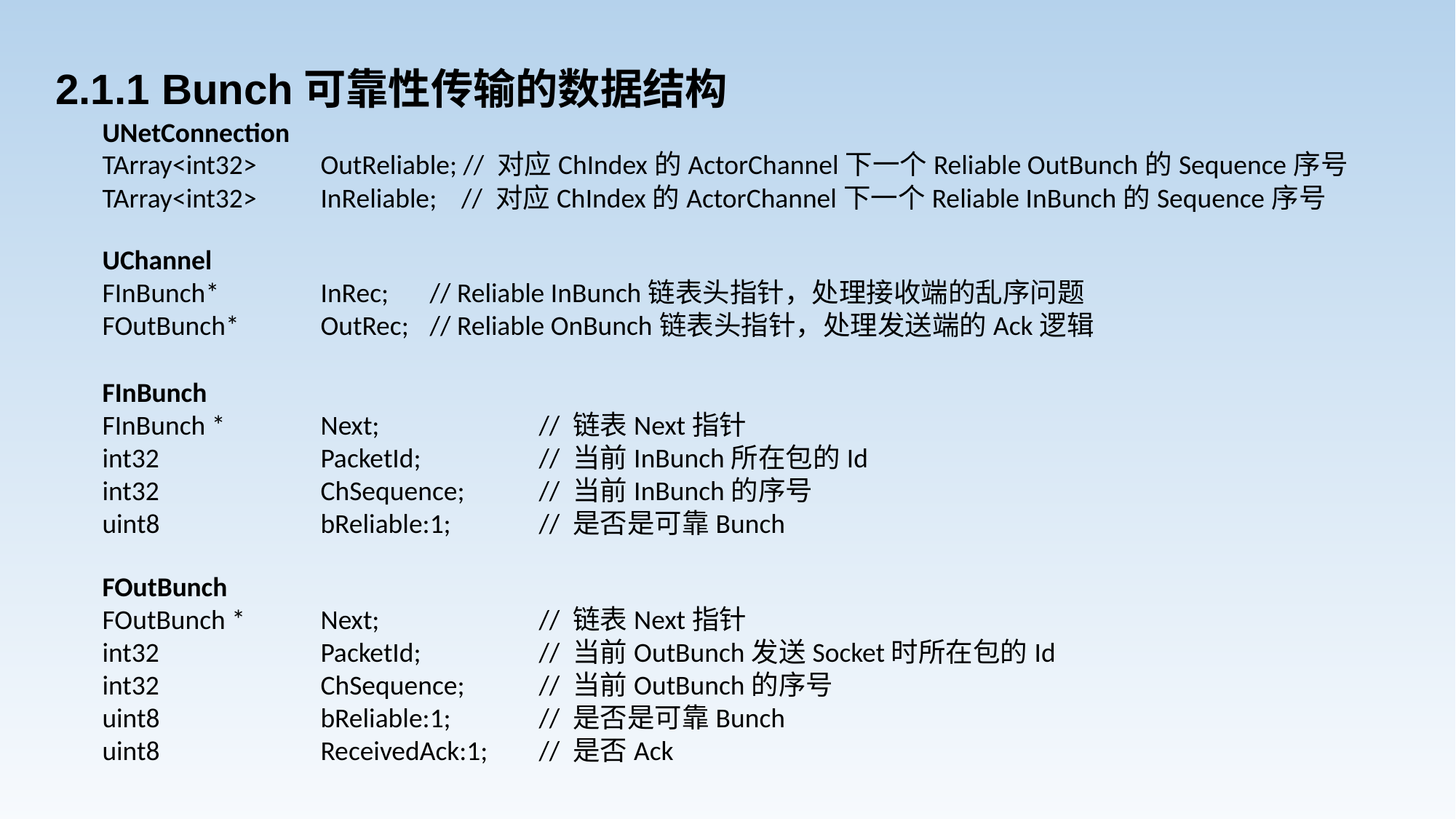

2.1.1 Bunch可靠性传输的数据结构
UNetConnection
TArray<int32>	OutReliable; // 对应ChIndex的ActorChannel下一个Reliable OutBunch的Sequence序号
TArray<int32>	InReliable;    // 对应ChIndex的ActorChannel下一个Reliable InBunch的Sequence序号

UChannel
FInBunch*	InRec;	// Reliable InBunch链表头指针，处理接收端的乱序问题
FOutBunch*	OutRec;	// Reliable OnBunch链表头指针，处理发送端的Ack逻辑
FInBunch
FInBunch *	Next;		// 链表Next指针
int32		PacketId;		// 当前InBunch所在包的Id
int32		ChSequence;	// 当前InBunch的序号
uint8		bReliable:1;	// 是否是可靠Bunch
FOutBunch
FOutBunch *	Next;		// 链表Next指针
int32		PacketId;		// 当前OutBunch发送Socket时所在包的Id
int32		ChSequence;	// 当前OutBunch的序号
uint8		bReliable:1;	// 是否是可靠Bunch
uint8		ReceivedAck:1;	// 是否Ack